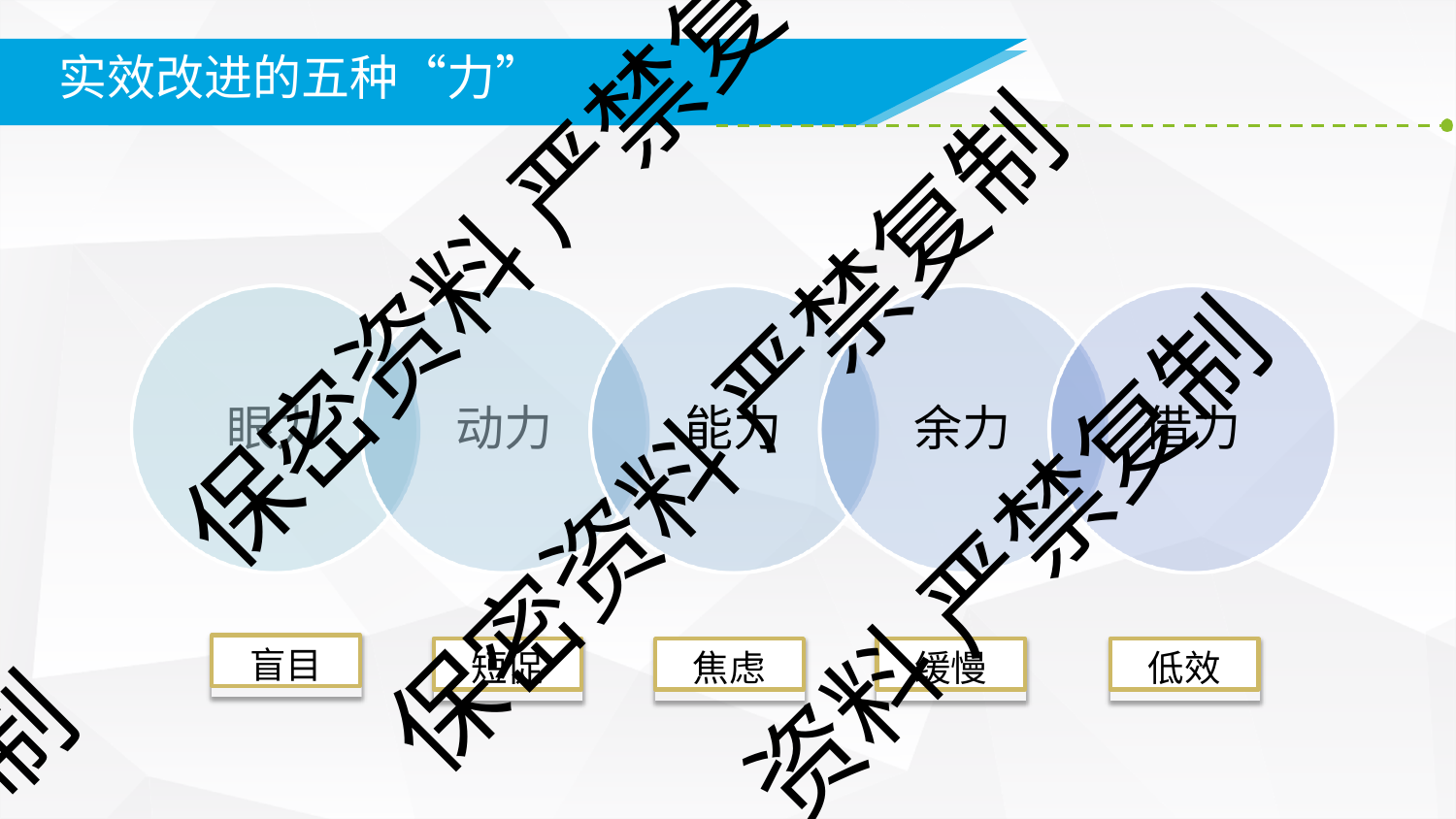

# 实效改进的五种“力”
保密资料 严禁复

保密资料 严禁复制
眼力
动力
能力
余力
借力
资料 严禁复制

盲目
短促
焦虑
缓慢
低效
制